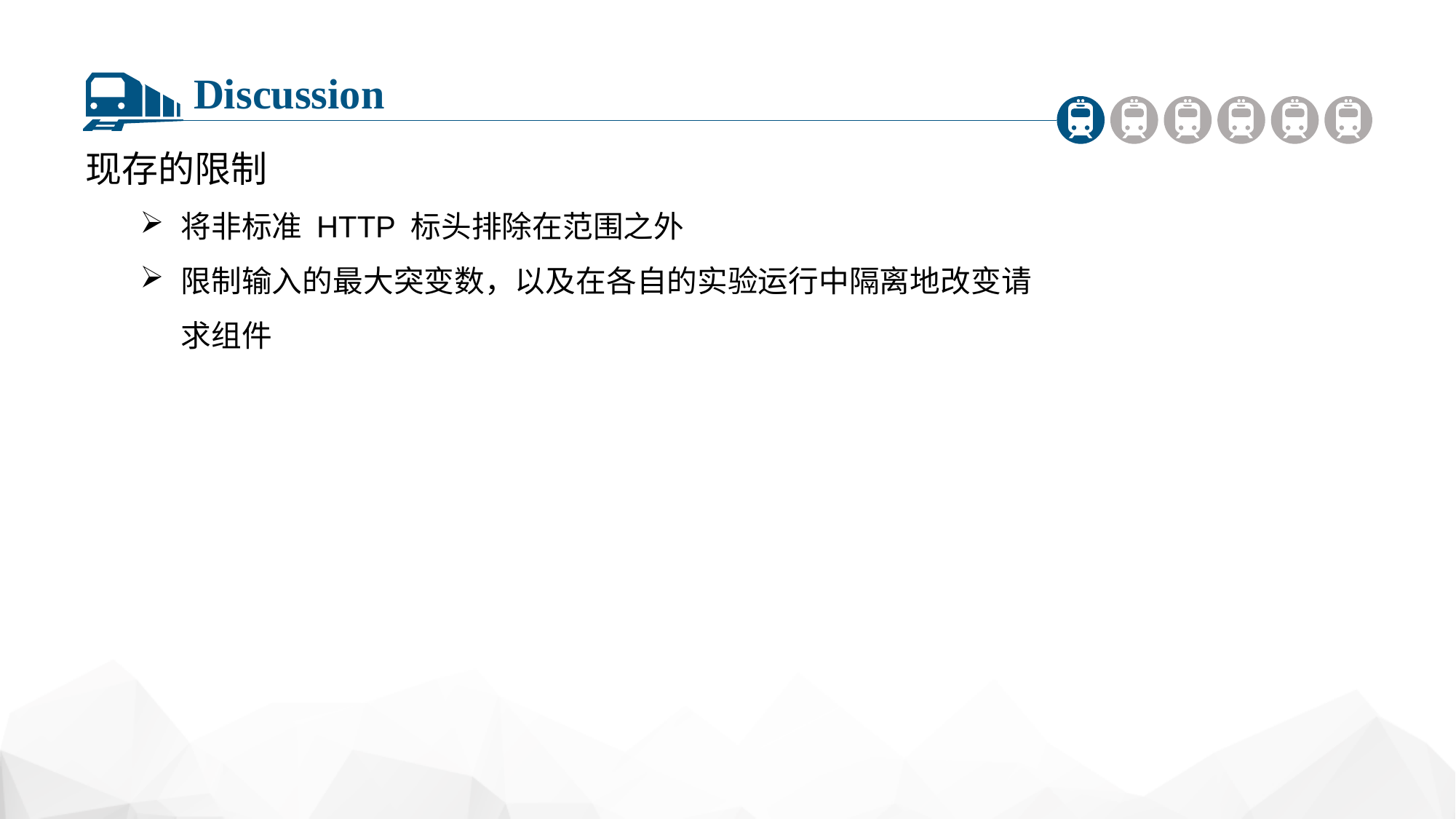

Discussion
现存的限制
将非标准 HTTP 标头排除在范围之外
限制输入的最大突变数，以及在各自的实验运行中隔离地改变请求组件